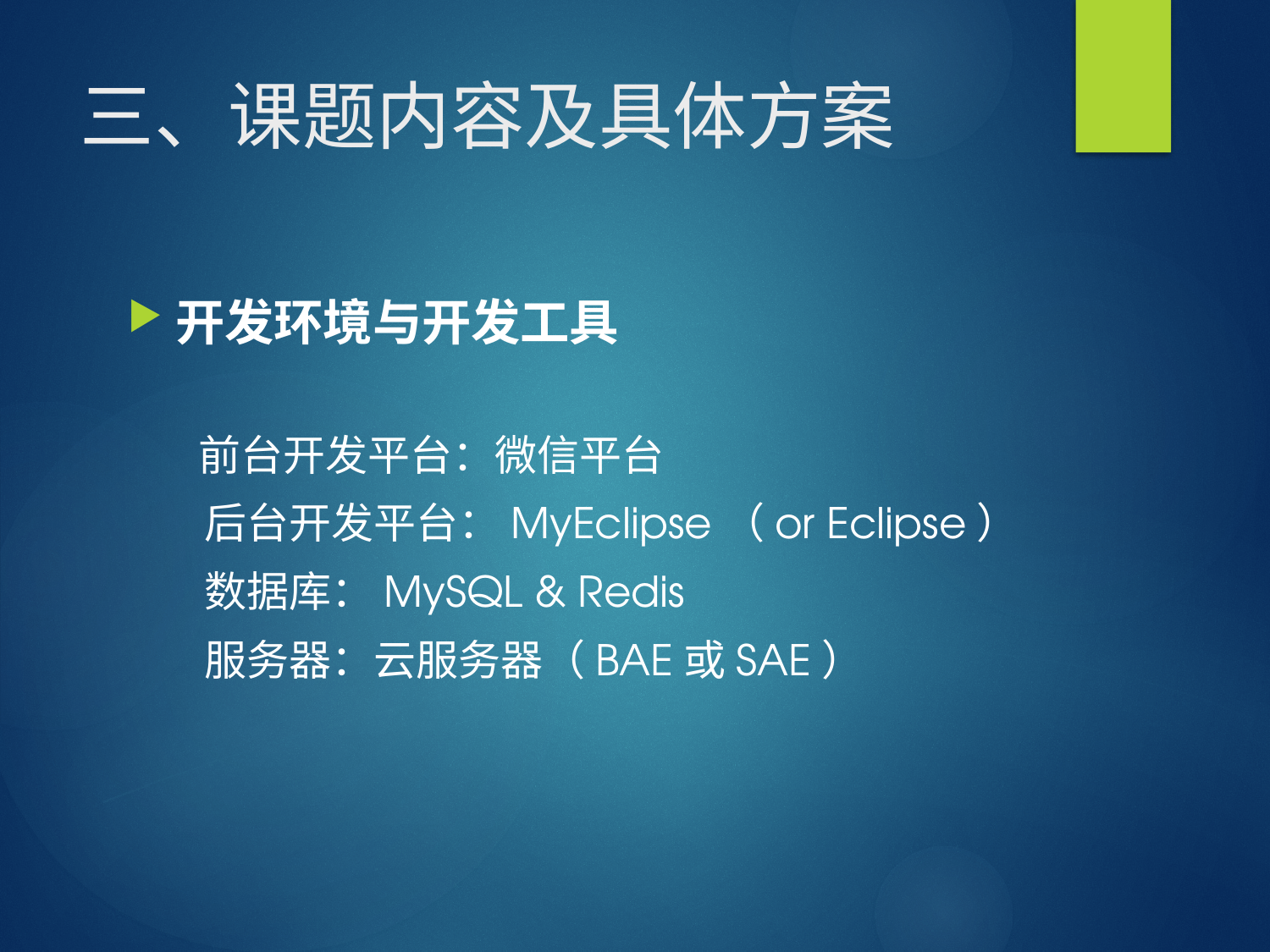

# 三、课题内容及具体方案
开发环境与开发工具

        前台开发平台：微信平台
       后台开发平台：MyEclipse（or Eclipse）
       数据库：MySQL & Redis
       服务器：云服务器（BAE或SAE）